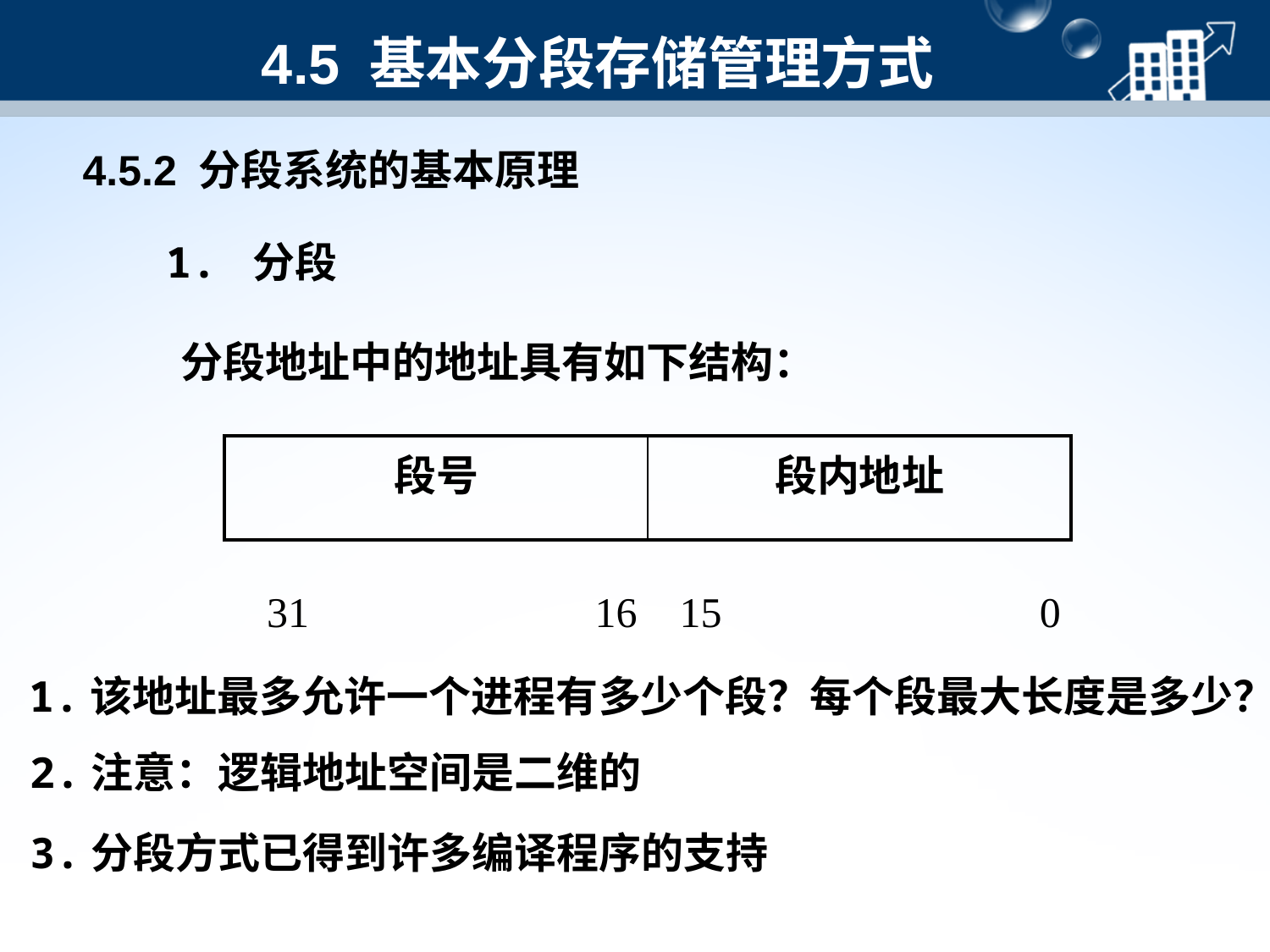

4.5 基本分段存储管理方式
4.5.2 分段系统的基本原理
1. 分段
分段地址中的地址具有如下结构：
| 段号 | 段内地址 |
| --- | --- |
31                           16    15                              0
1.该地址最多允许一个进程有多少个段？每个段最大长度是多少？
2.注意：逻辑地址空间是二维的
3.分段方式已得到许多编译程序的支持